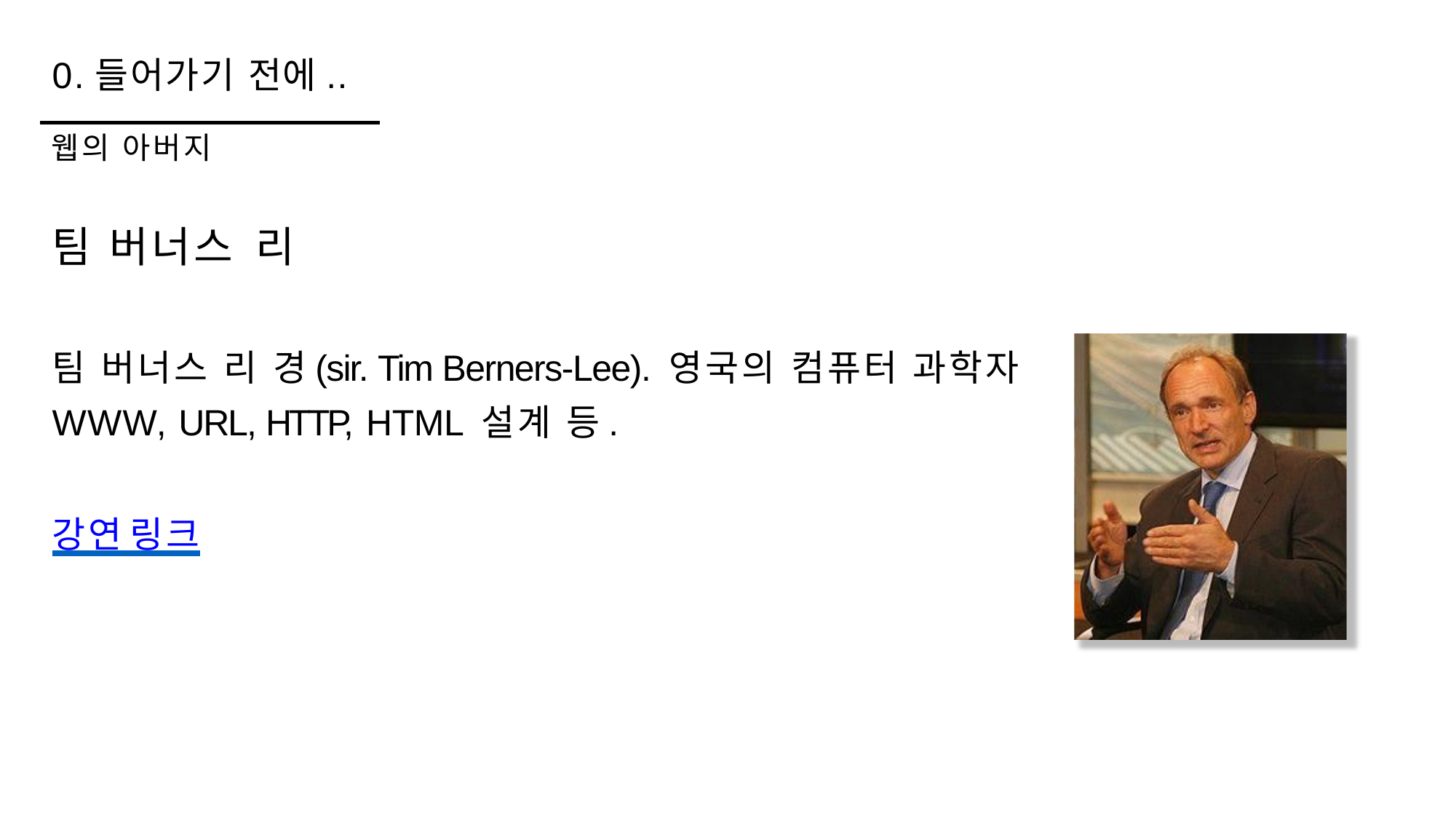

# 0.들어가기 전에..

웹의 아버지

팀 버너스 리

팀 버너스 리 경(sir. Tim Berners-Lee). 영국의 컴퓨터 과학자  WWW, URL, HTTP, HTML 설계 등.

강연 링크